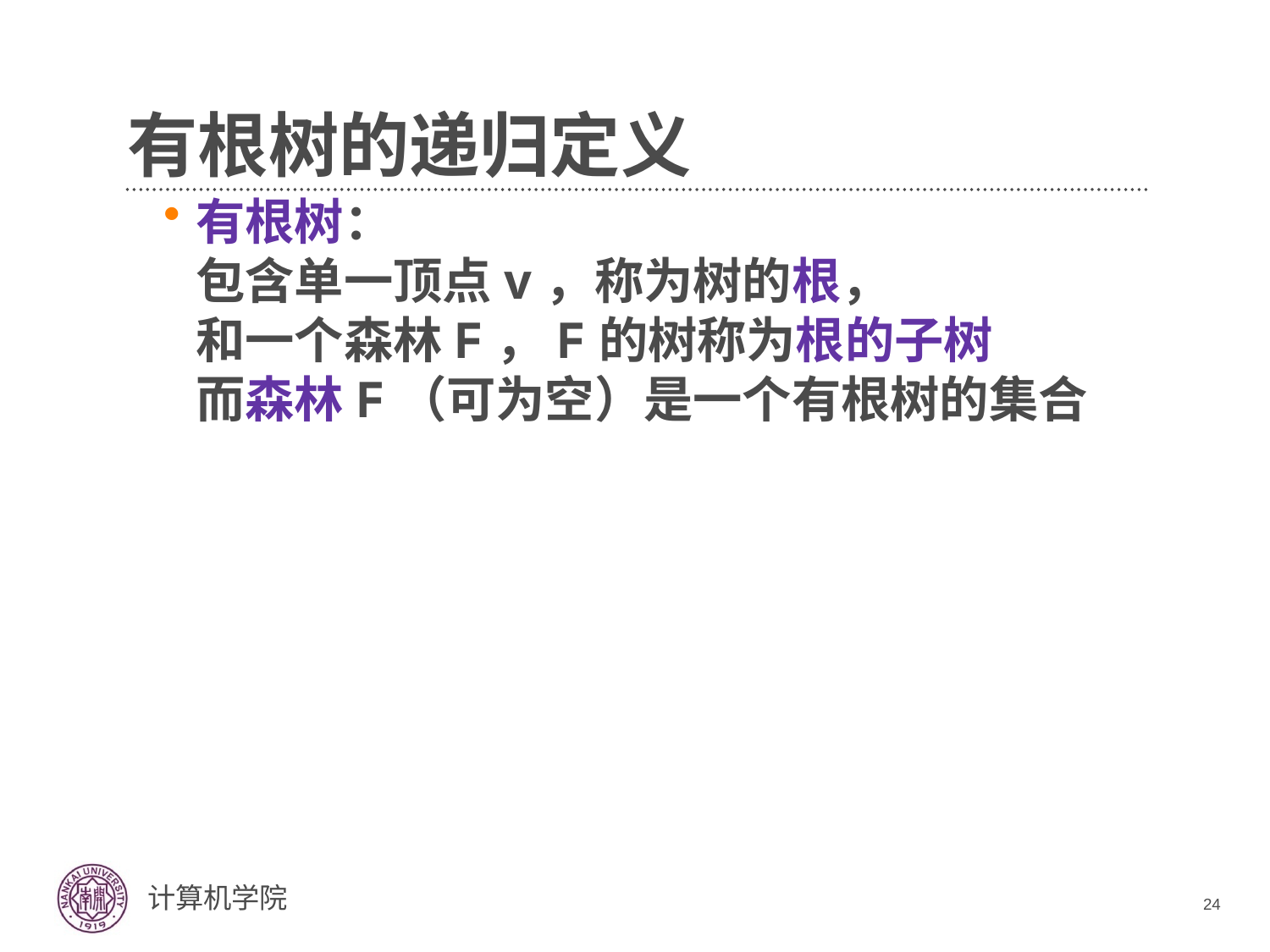

# 有根树的递归定义
有根树：
包含单一顶点v，称为树的根，
和一个森林F，F的树称为根的子树
而森林F（可为空）是一个有根树的集合
24